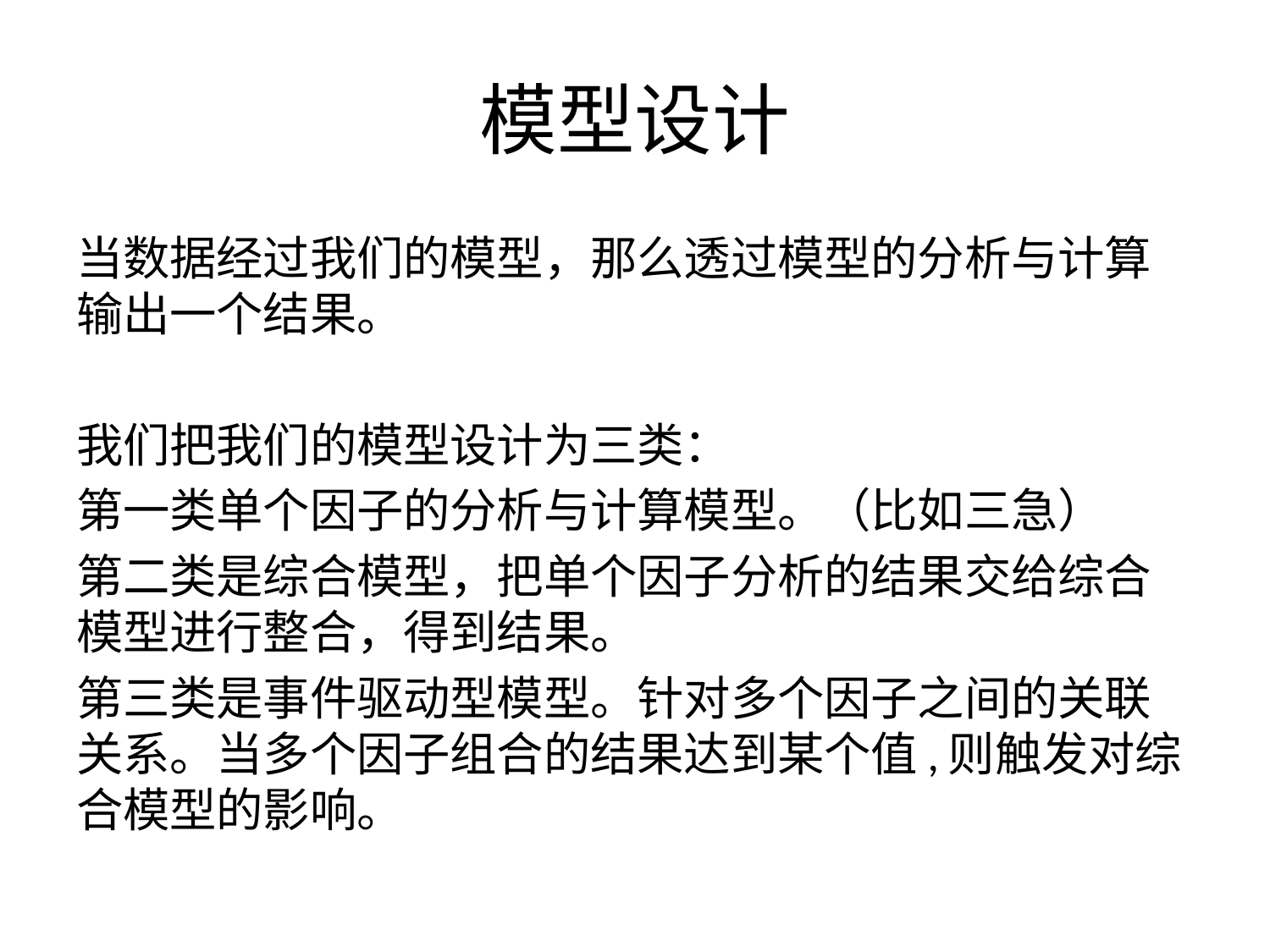

# 模型设计
当数据经过我们的模型，那么透过模型的分析与计算输出一个结果。

我们把我们的模型设计为三类：
第一类单个因子的分析与计算模型。（比如三急）
第二类是综合模型，把单个因子分析的结果交给综合模型进行整合，得到结果。
第三类是事件驱动型模型。针对多个因子之间的关联关系。当多个因子组合的结果达到某个值,则触发对综合模型的影响。